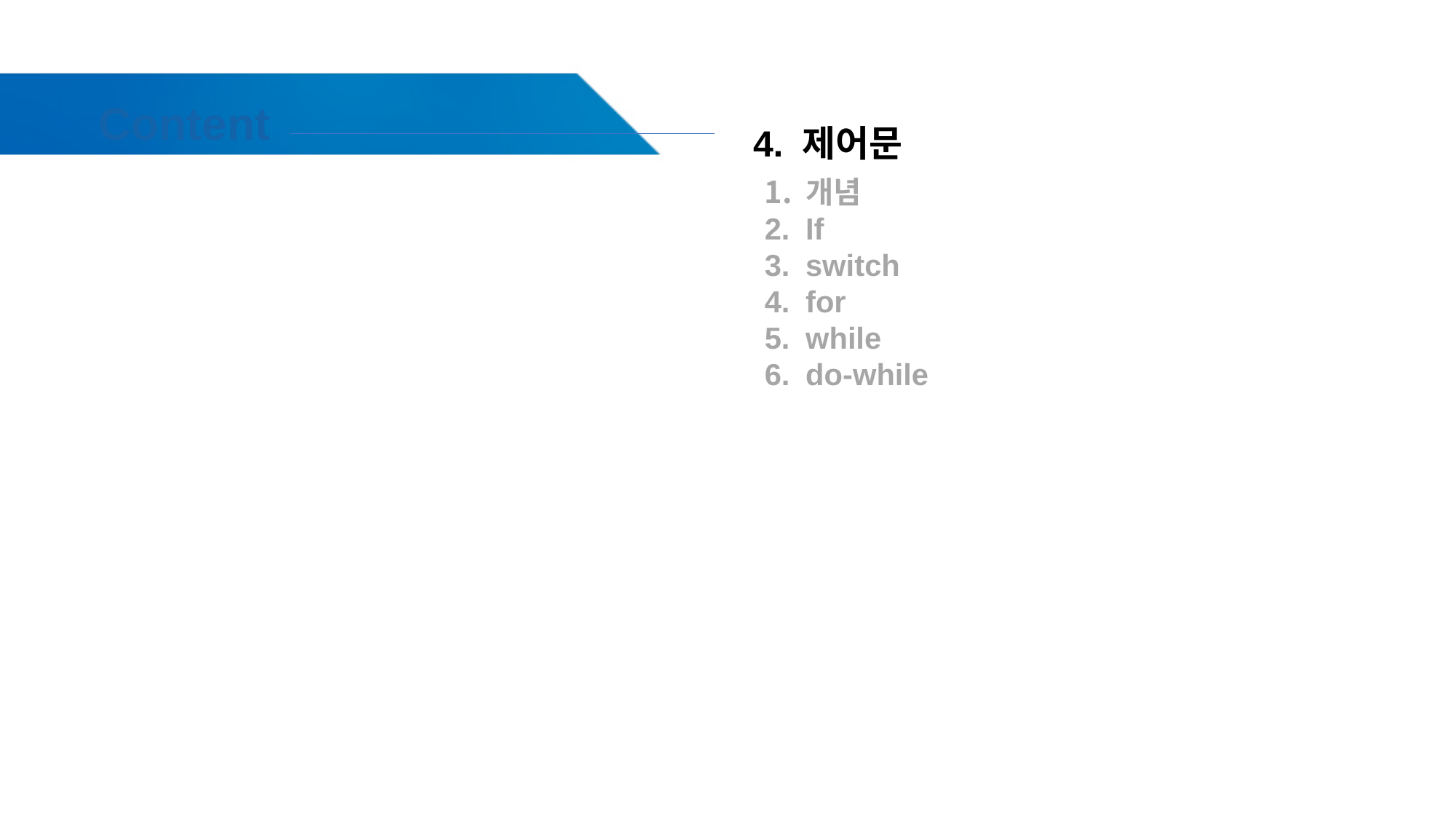

4. 제어문
개념
If
switch
for
while
do-while
소스 : https://github.com/hyomee/JAVABASIC